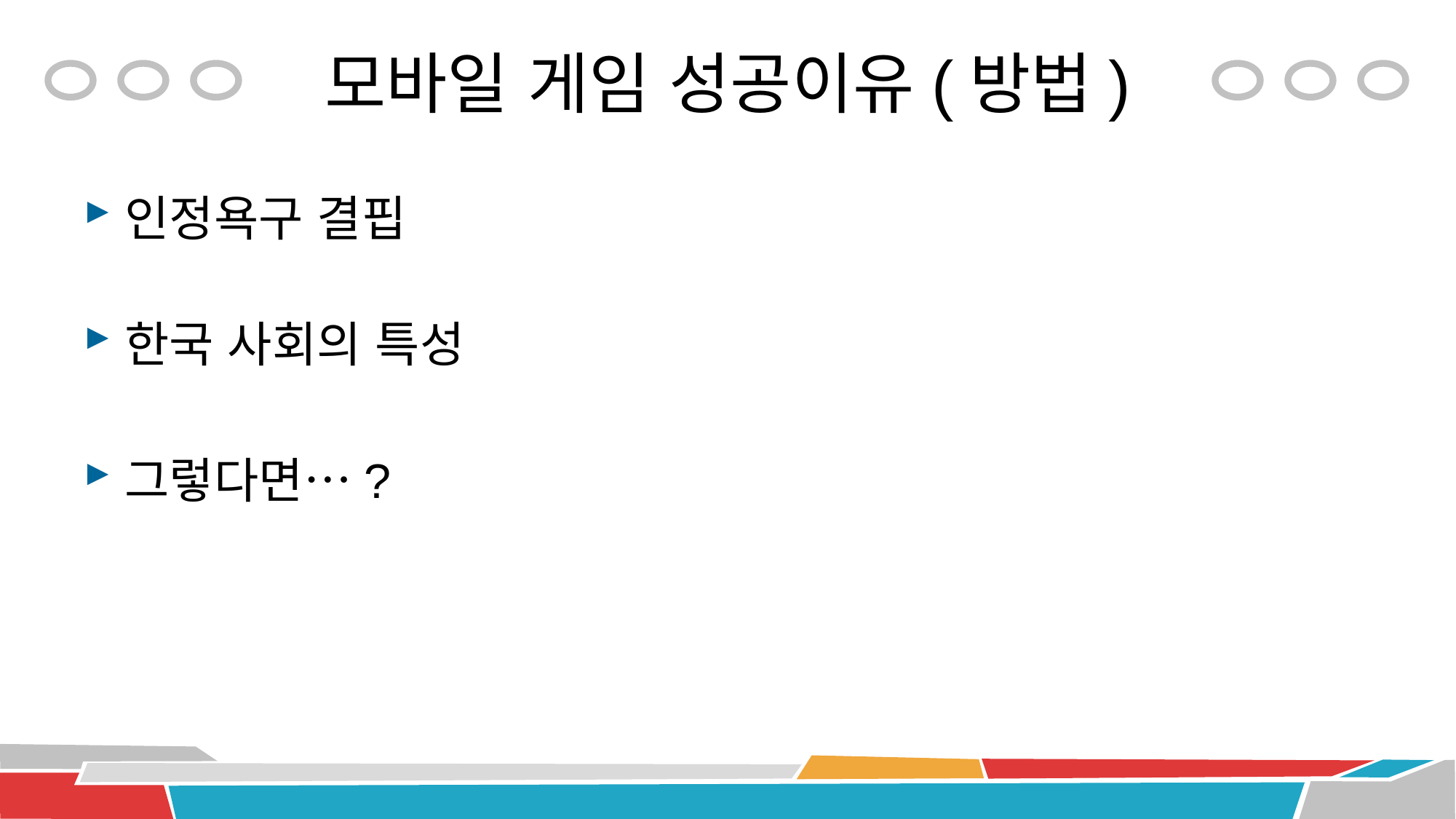

# 모바일 게임 성공이유(방법)
인정욕구 결핍
한국 사회의 특성

그렇다면…?